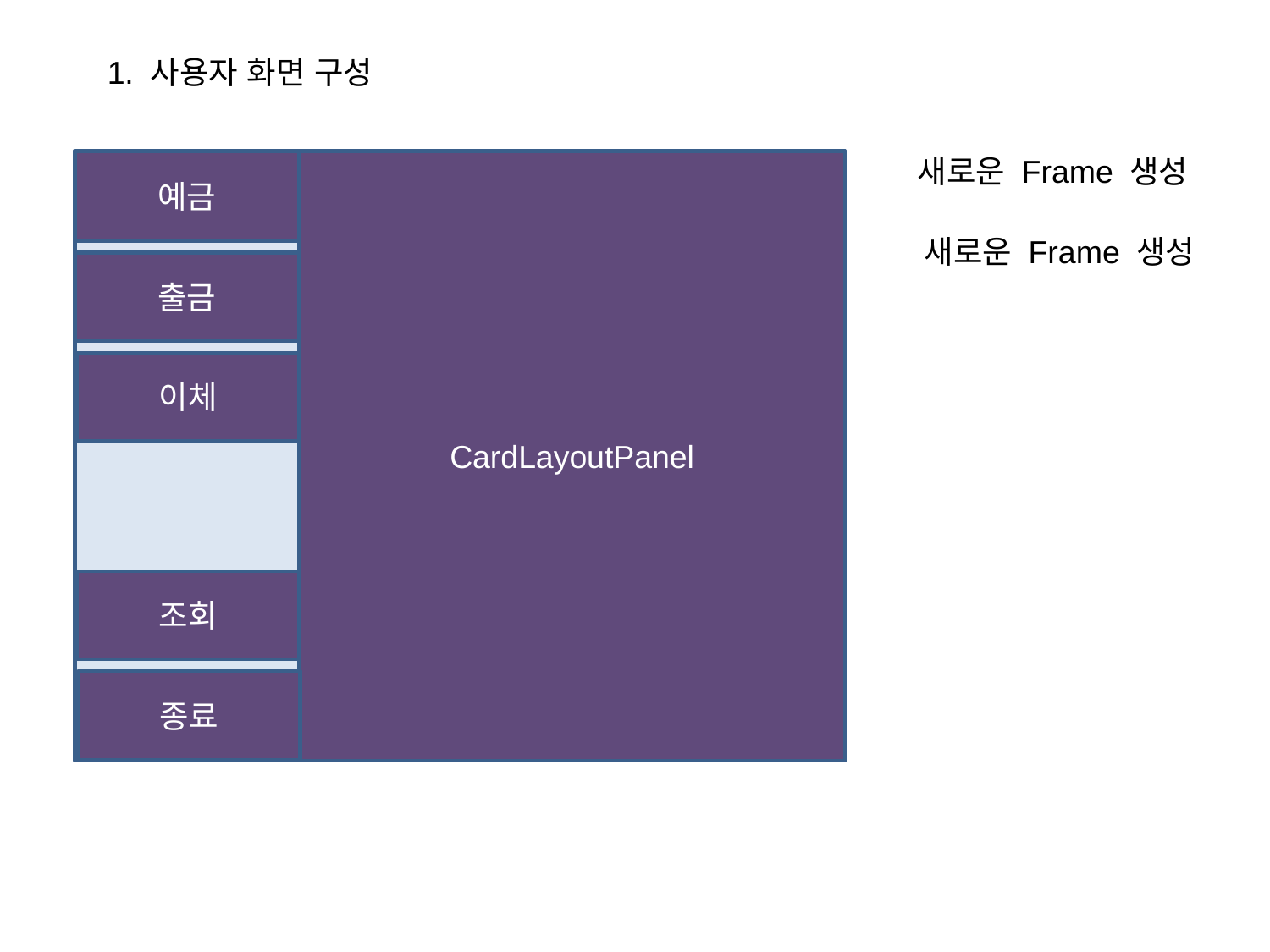

1. 사용자 화면 구성
새로운 Frame 생성

예금
CardLayoutPanel
출금
새로운 Frame 생성
이체
조회
종료